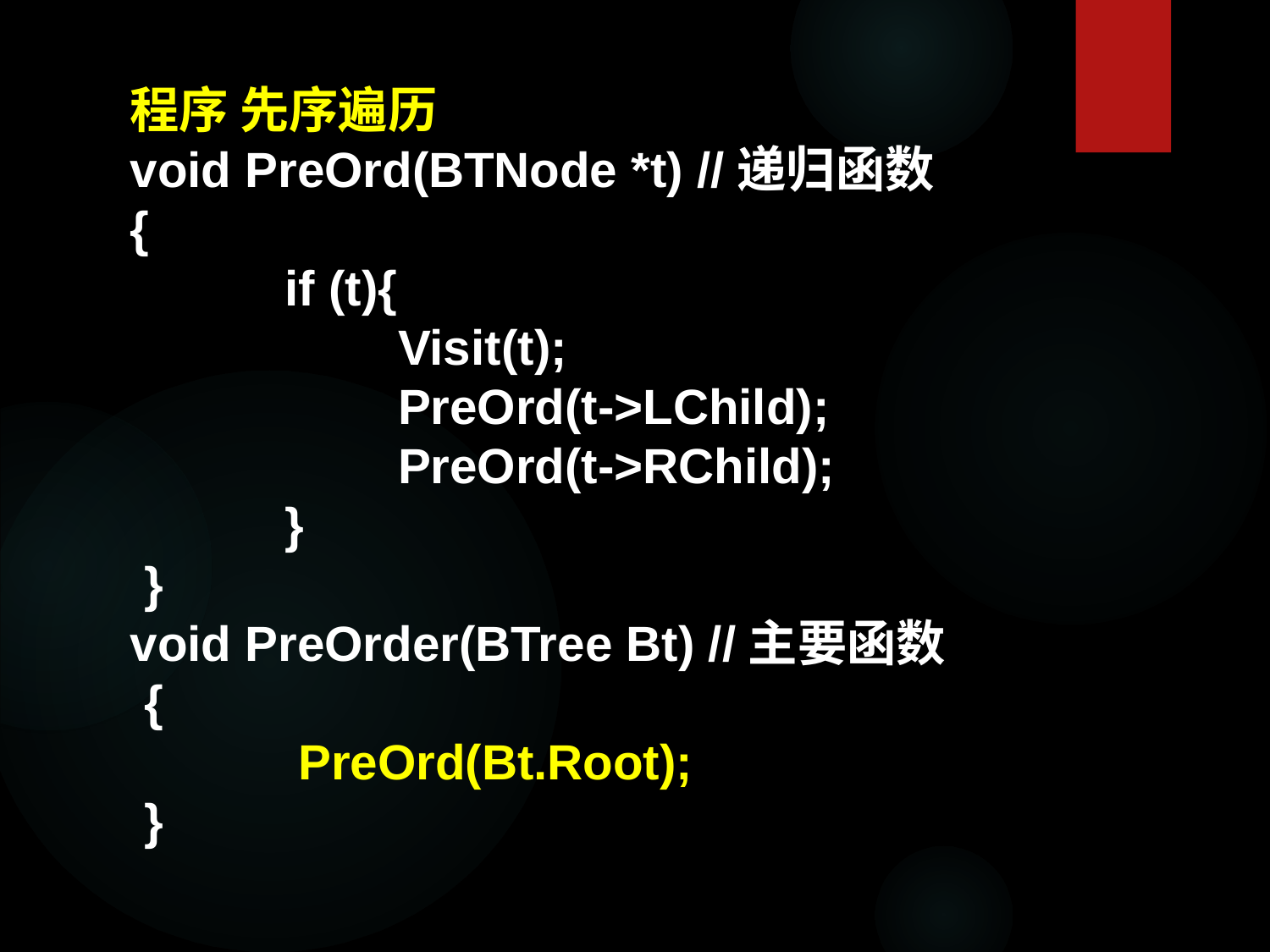

程序 先序遍历
void PreOrd(BTNode *t) //递归函数
{
	  if (t){
		 Visit(t);
		 PreOrd(t->LChild);
		 PreOrd(t->RChild);
	  }
 }
void PreOrder(BTree Bt) //主要函数
 {
	   PreOrd(Bt.Root);
 }